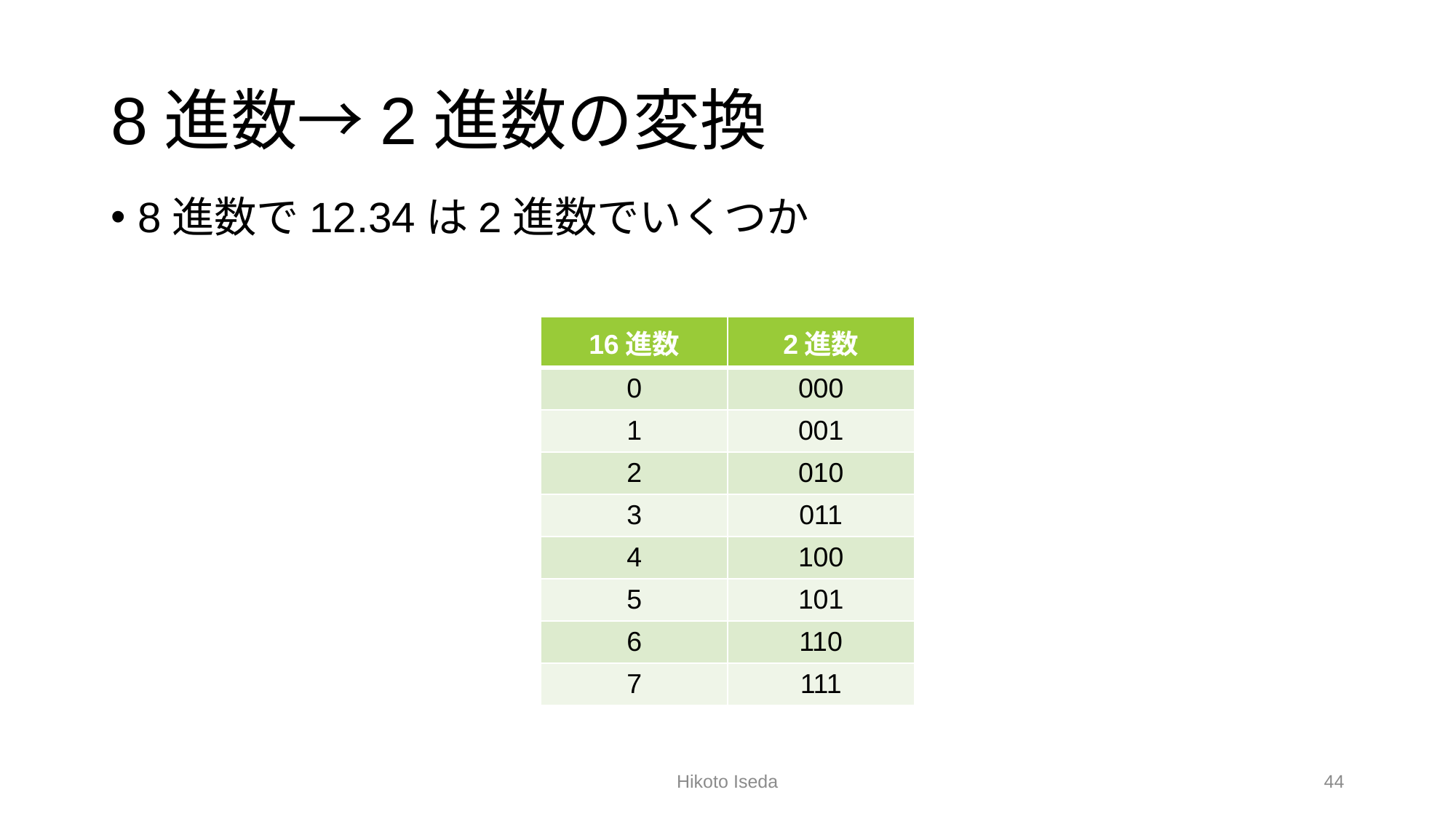

# 8進数→2進数の変換
8進数で12.34は2進数でいくつか
| 16進数 | 2進数 |
| --- | --- |
| 0 | 000 |
| 1 | 001 |
| 2 | 010 |
| 3 | 011 |
| 4 | 100 |
| 5 | 101 |
| 6 | 110 |
| 7 | 111 |
Hikoto Iseda
44